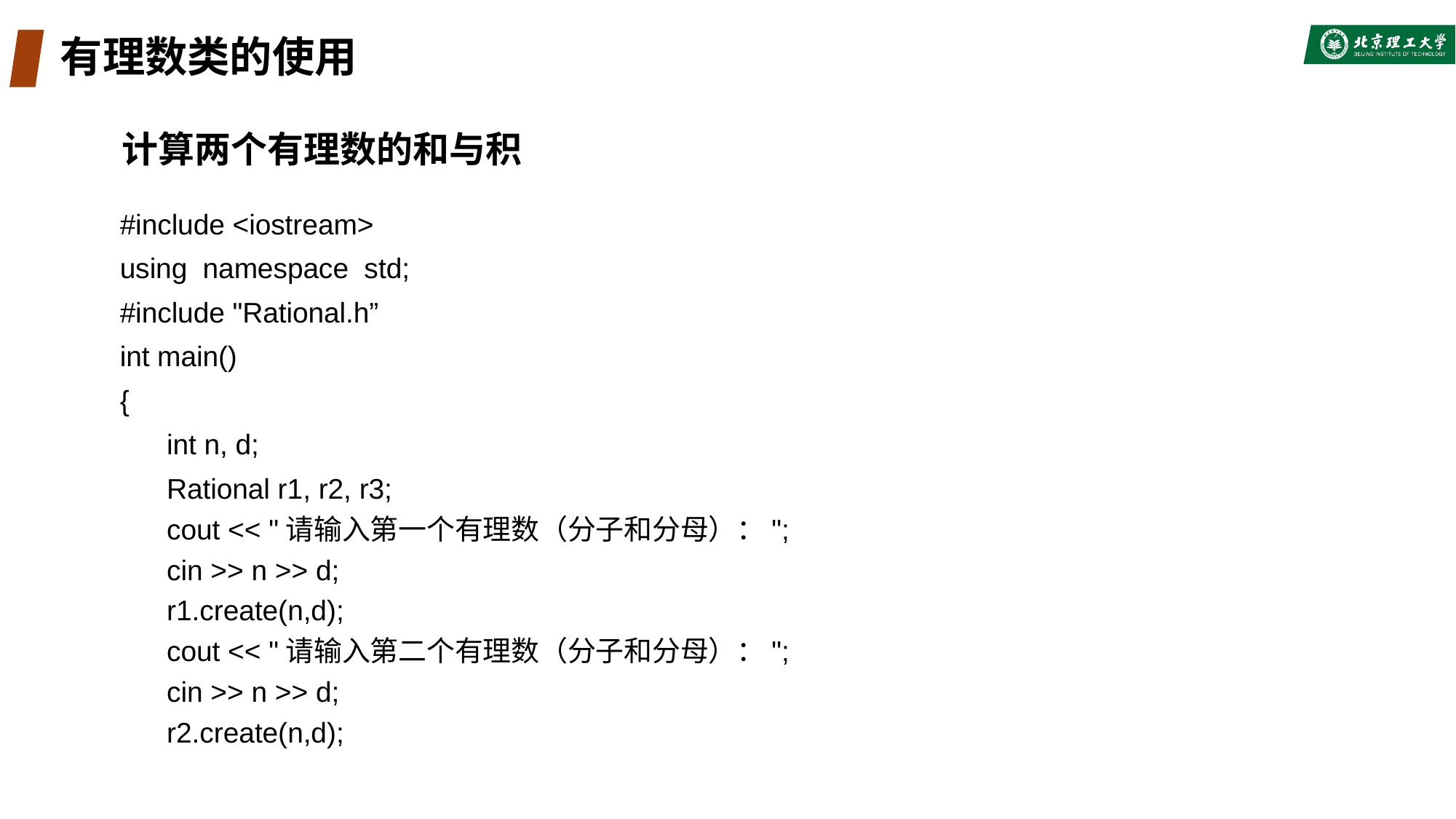

# 有理数类的使用
计算两个有理数的和与积
#include <iostream>
using  namespace  std;
#include "Rational.h”
int main()
{
      int n, d;
      Rational r1, r2, r3;
      cout << "请输入第一个有理数（分子和分母）：";
      cin >> n >> d;
      r1.create(n,d);
      cout << "请输入第二个有理数（分子和分母）：";
      cin >> n >> d;
      r2.create(n,d);